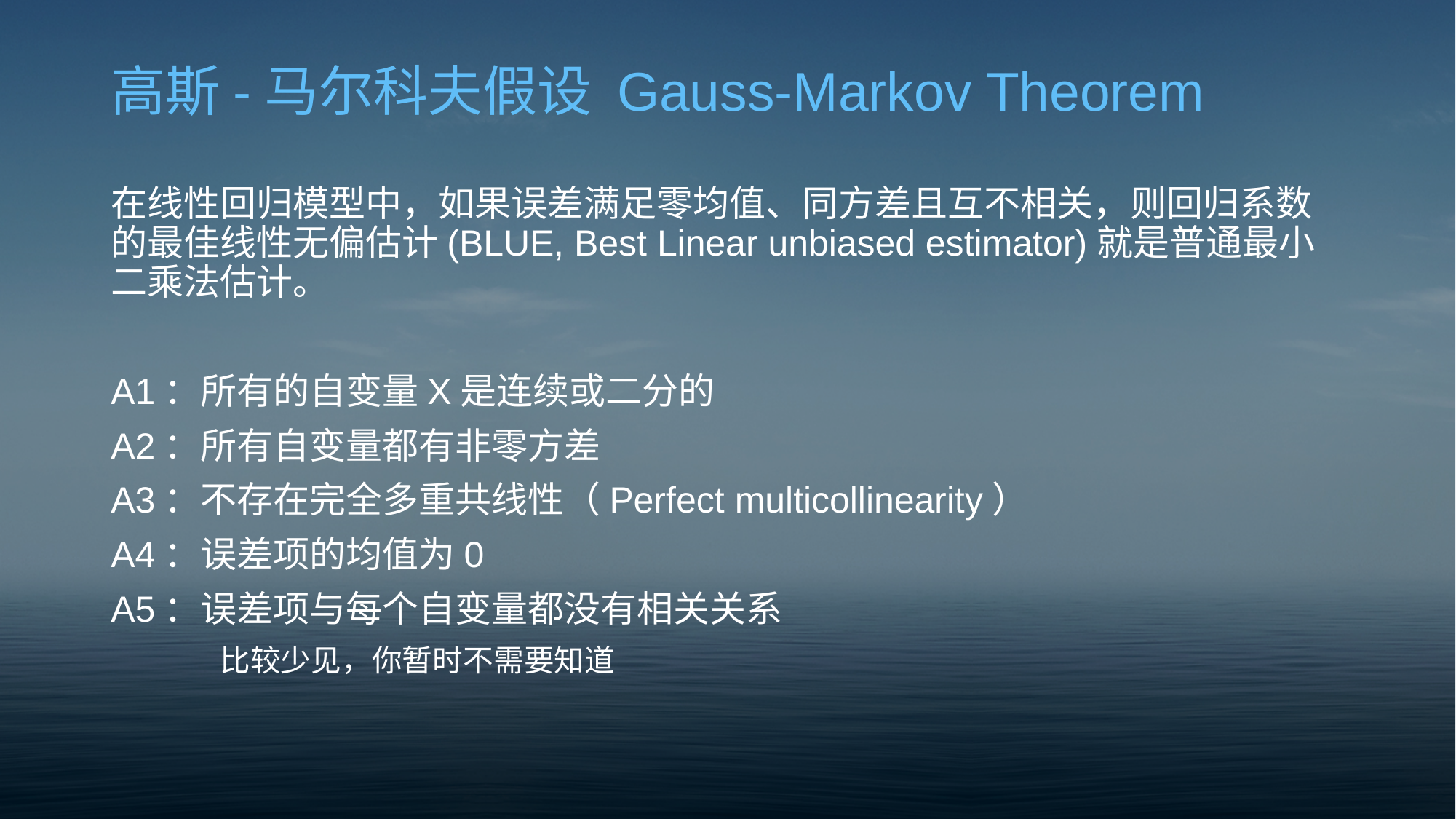

# 高斯-马尔科夫假设 Gauss-Markov Theorem
在线性回归模型中，如果误差满足零均值、同方差且互不相关，则回归系数的最佳线性无偏估计(BLUE, Best Linear unbiased estimator)就是普通最小二乘法估计。

A1：所有的自变量X是连续或二分的
A2：所有自变量都有非零方差
A3：不存在完全多重共线性（Perfect multicollinearity）
A4：误差项的均值为0
A5：误差项与每个自变量都没有相关关系
	比较少见，你暂时不需要知道